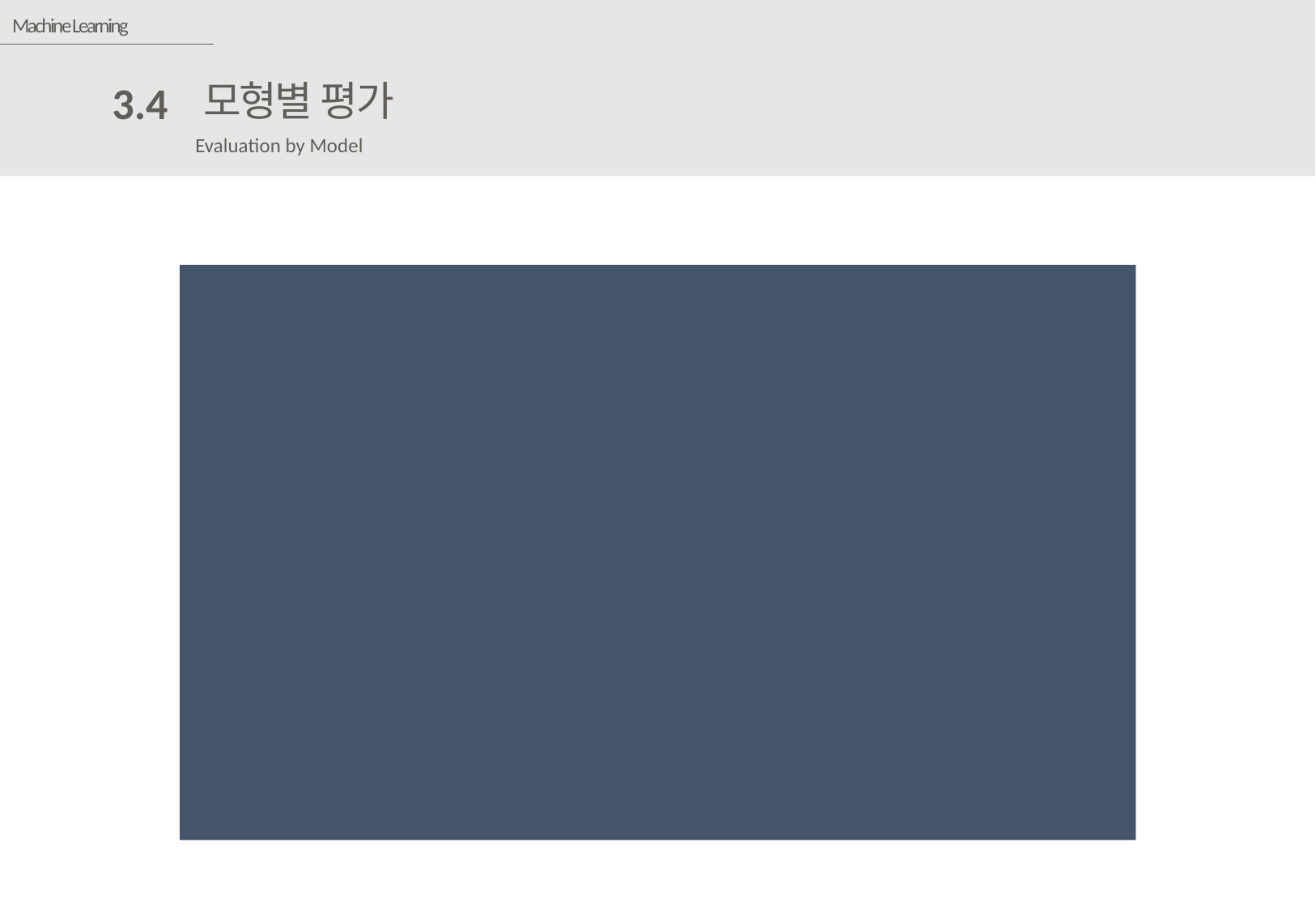

Machine Learning
모형별 평가
3.4
Evaluation by Model